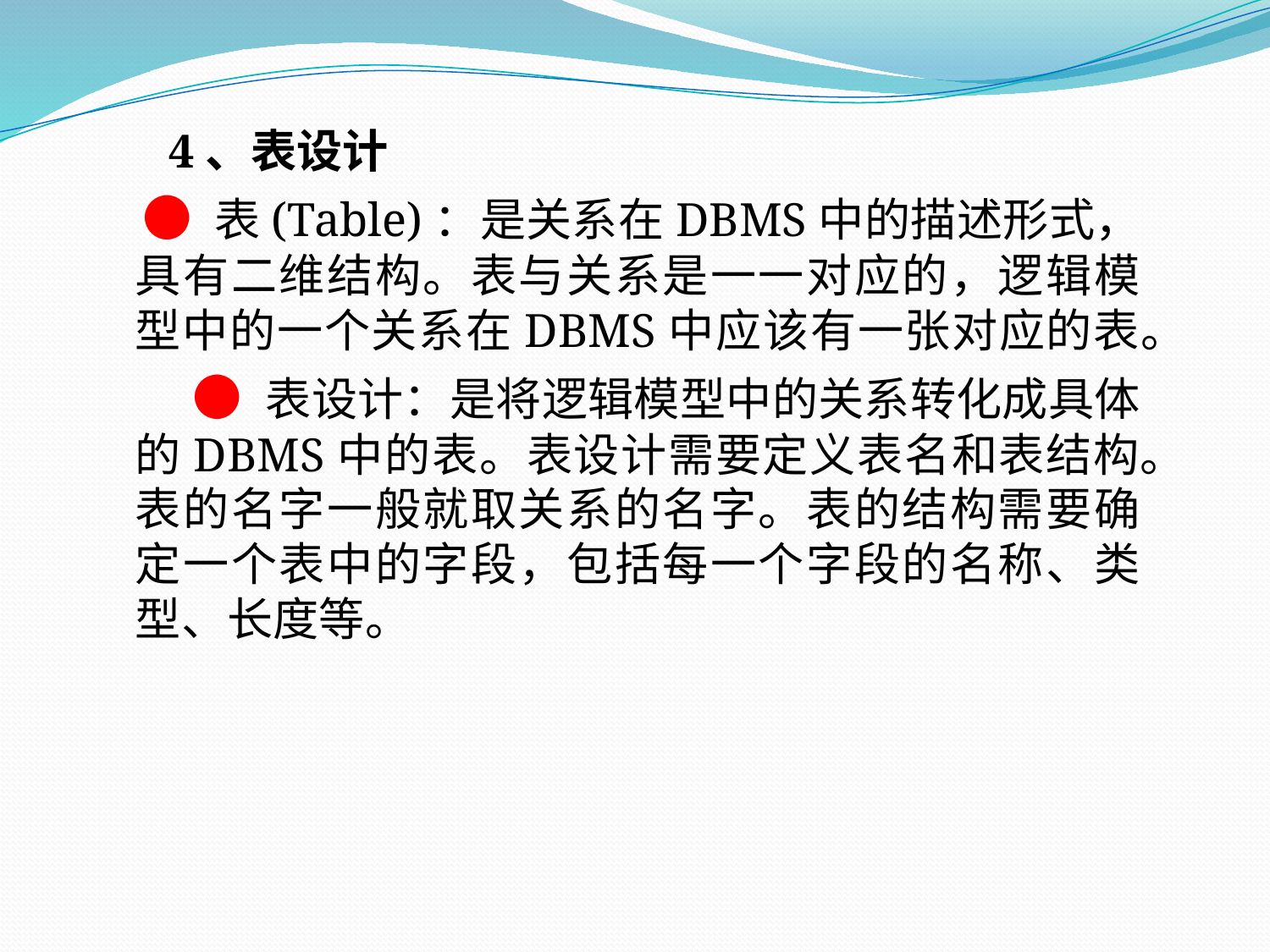

4、表设计
    ● 表(Table)：是关系在DBMS中的描述形式，具有二维结构。表与关系是一一对应的，逻辑模型中的一个关系在DBMS中应该有一张对应的表。
         ● 表设计：是将逻辑模型中的关系转化成具体的DBMS中的表。表设计需要定义表名和表结构。表的名字一般就取关系的名字。表的结构需要确定一个表中的字段，包括每一个字段的名称、类型、长度等。